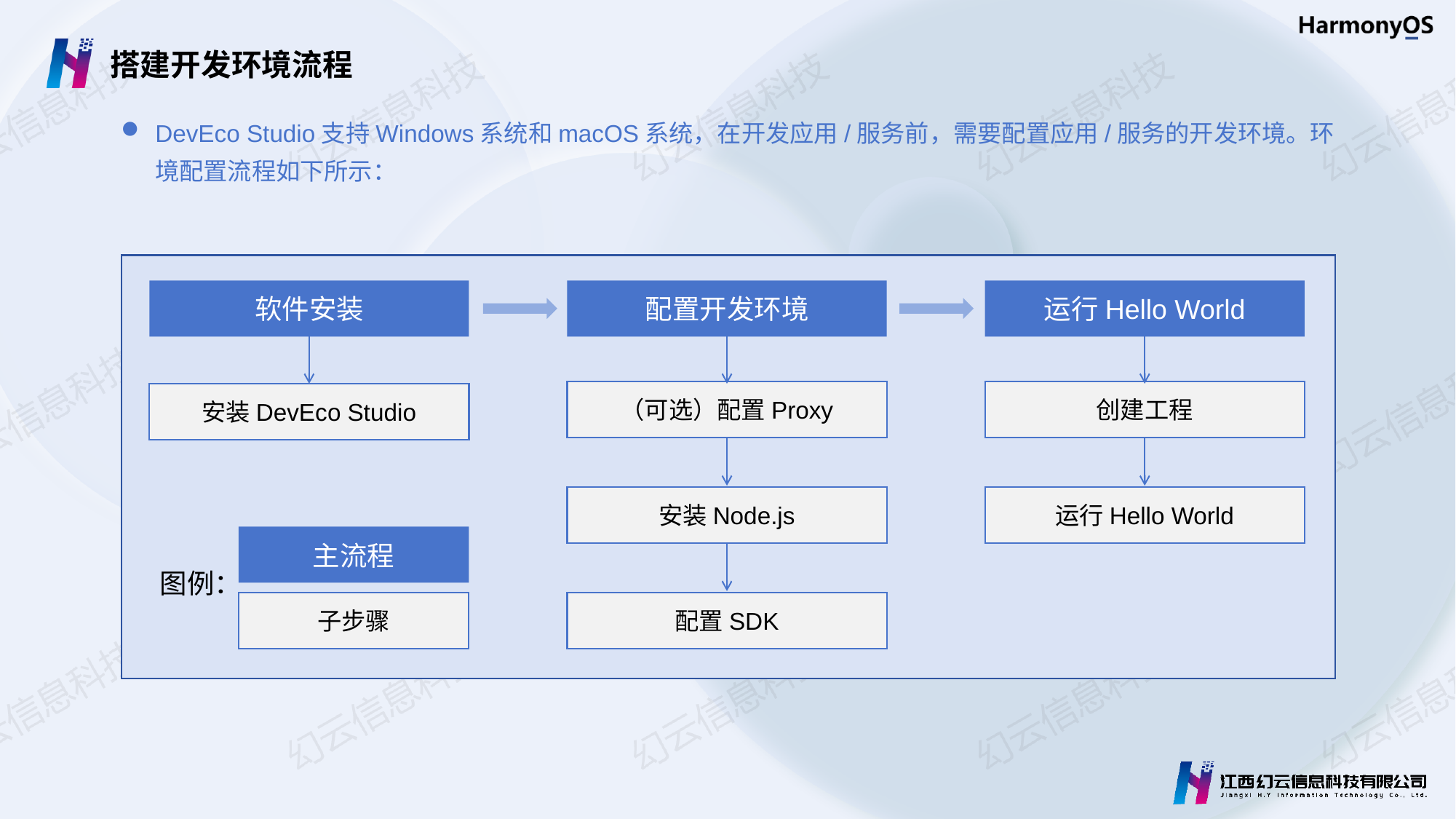

搭建开发环境流程
DevEco Studio支持Windows系统和macOS系统，在开发应用/服务前，需要配置应用/服务的开发环境。环境配置流程如下所示：

软件安装
配置开发环境
运行Hello World

（可选）配置Proxy
创建工程
安装DevEco Studio
安装Node.js
运行Hello World
主流程
图例：
子步骤
配置SDK